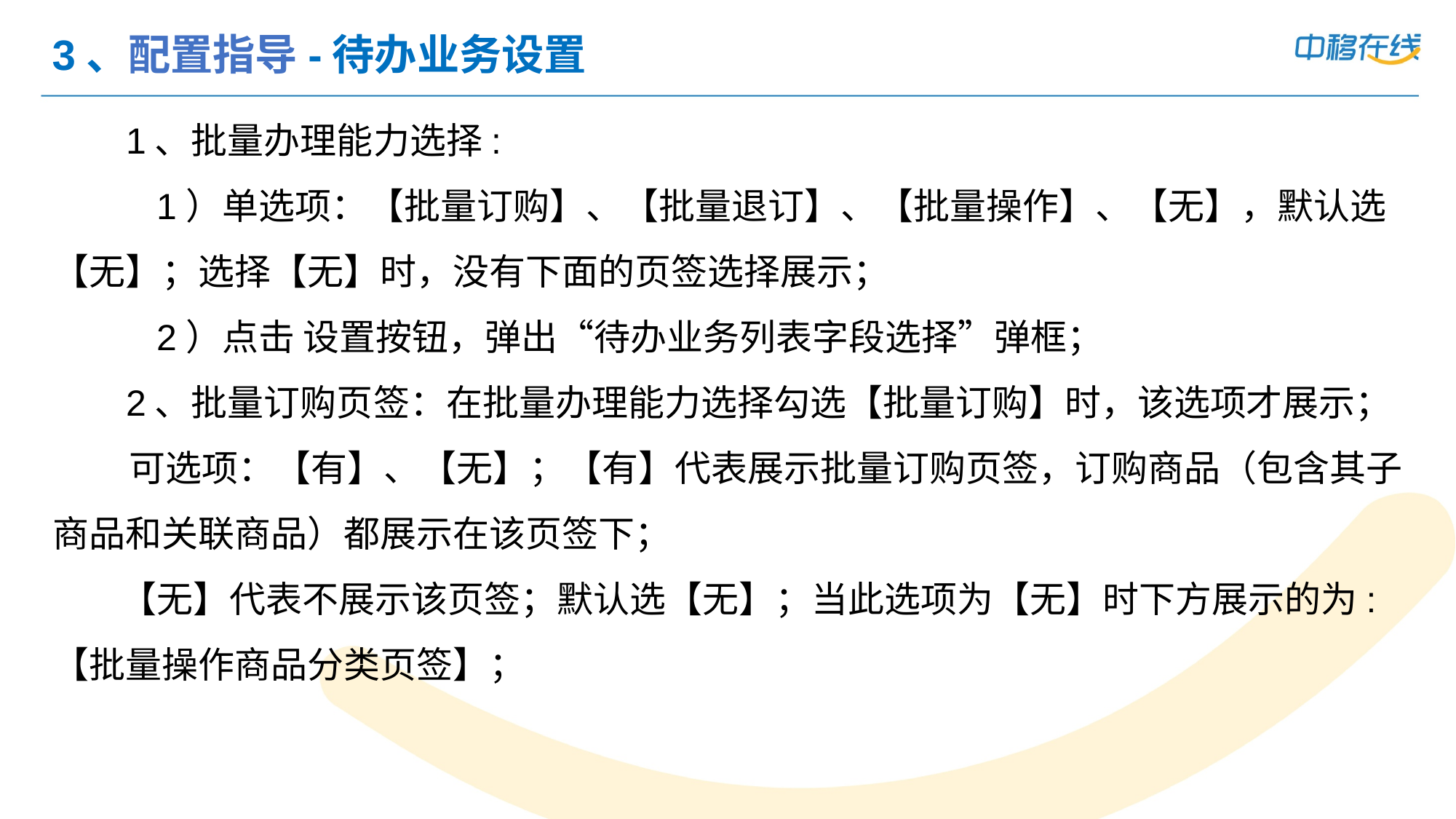

# 3、配置指导-待办业务设置
   1、批量办理能力选择:
      1）单选项：【批量订购】、【批量退订】、【批量操作】、【无】，默认选【无】；选择【无】时，没有下面的页签选择展示；
      2）点击 设置按钮，弹出“待办业务列表字段选择”弹框；
   2、批量订购页签：在批量办理能力选择勾选【批量订购】时，该选项才展示；
   可选项：【有】、【无】；【有】代表展示批量订购页签，订购商品（包含其子商品和关联商品）都展示在该页签下；
  【无】代表不展示该页签；默认选【无】；当此选项为【无】时下方展示的为: 【批量操作商品分类页签】；